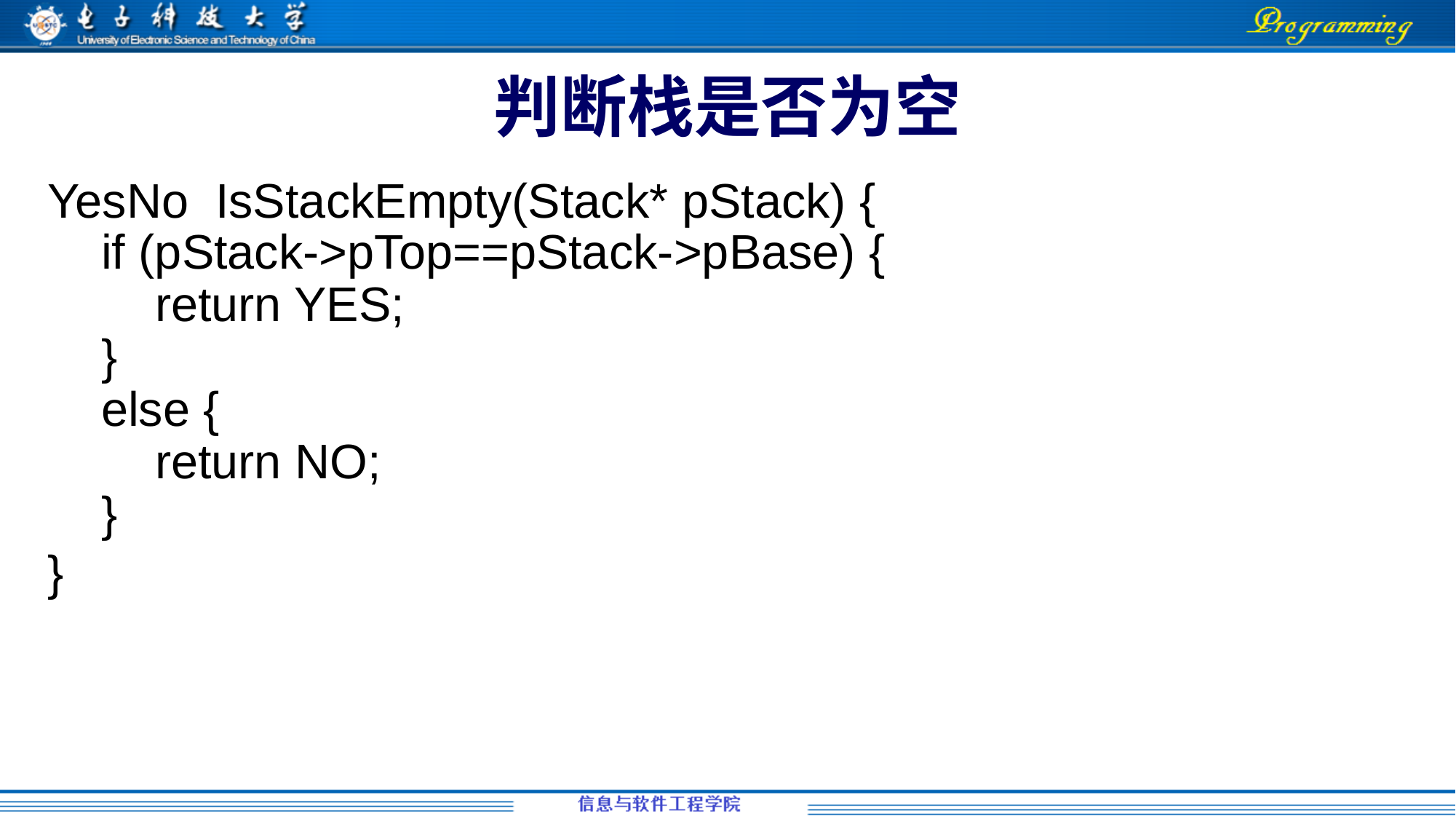

# 判断栈是否为空
YesNo  IsStackEmpty(Stack* pStack) {
    if (pStack->pTop==pStack->pBase) {
        return YES;
    }
    else {
        return NO;
    }
}